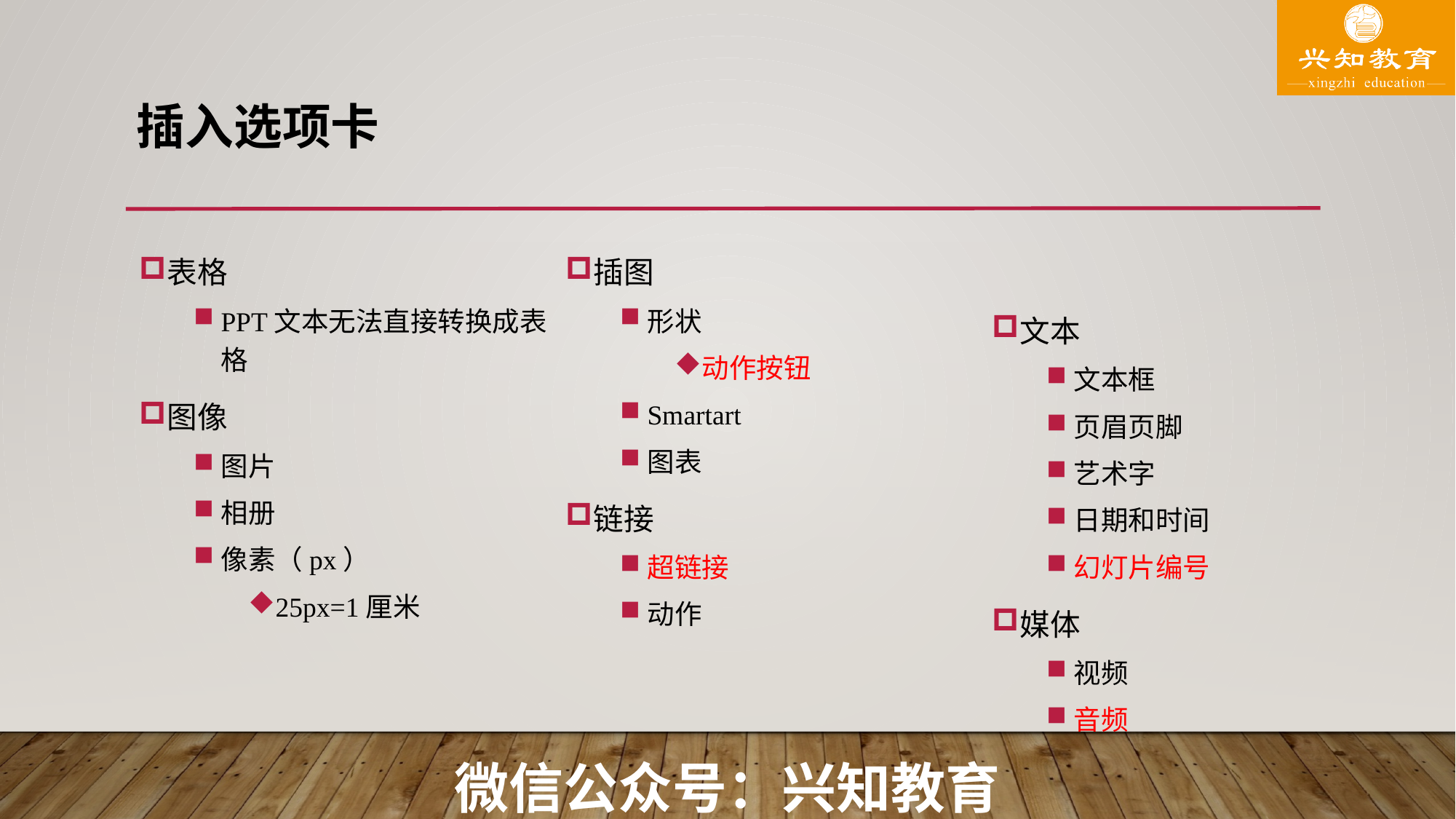

# 插入选项卡
表格
PPT文本无法直接转换成表格
图像
图片
相册
像素（px）
25px=1厘米

插图
形状
动作按钮
Smartart
图表
链接
超链接
动作

文本
文本框
页眉页脚
艺术字
日期和时间
幻灯片编号
媒体
视频
音频